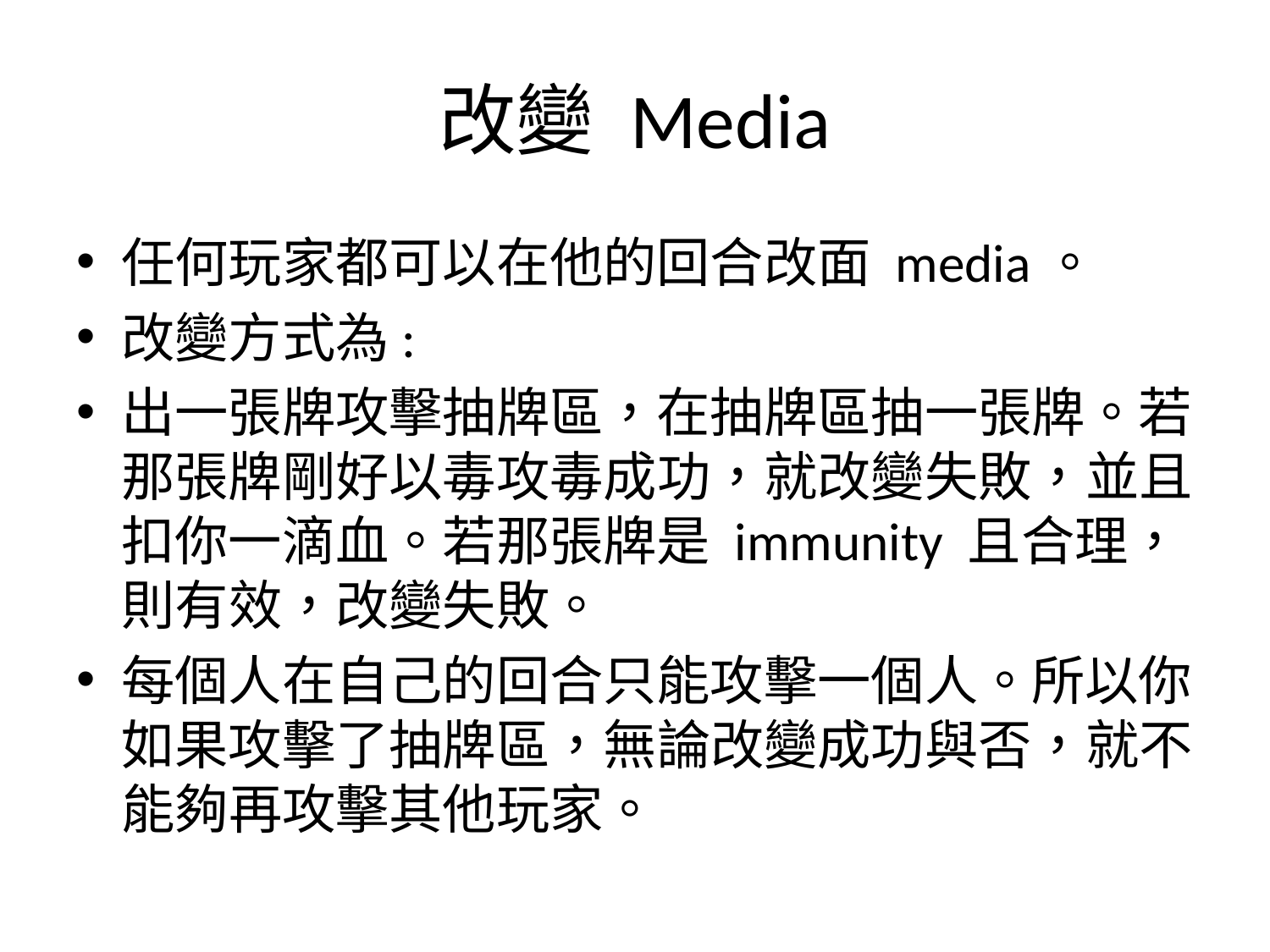

# 改變 Media
任何玩家都可以在他的回合改面 media。
改變方式為:
出一張牌攻擊抽牌區，在抽牌區抽一張牌。若那張牌剛好以毒攻毒成功，就改變失敗，並且扣你一滴血。若那張牌是 immunity 且合理，則有效，改變失敗。
每個人在自己的回合只能攻擊一個人。所以你如果攻擊了抽牌區，無論改變成功與否，就不能夠再攻擊其他玩家。